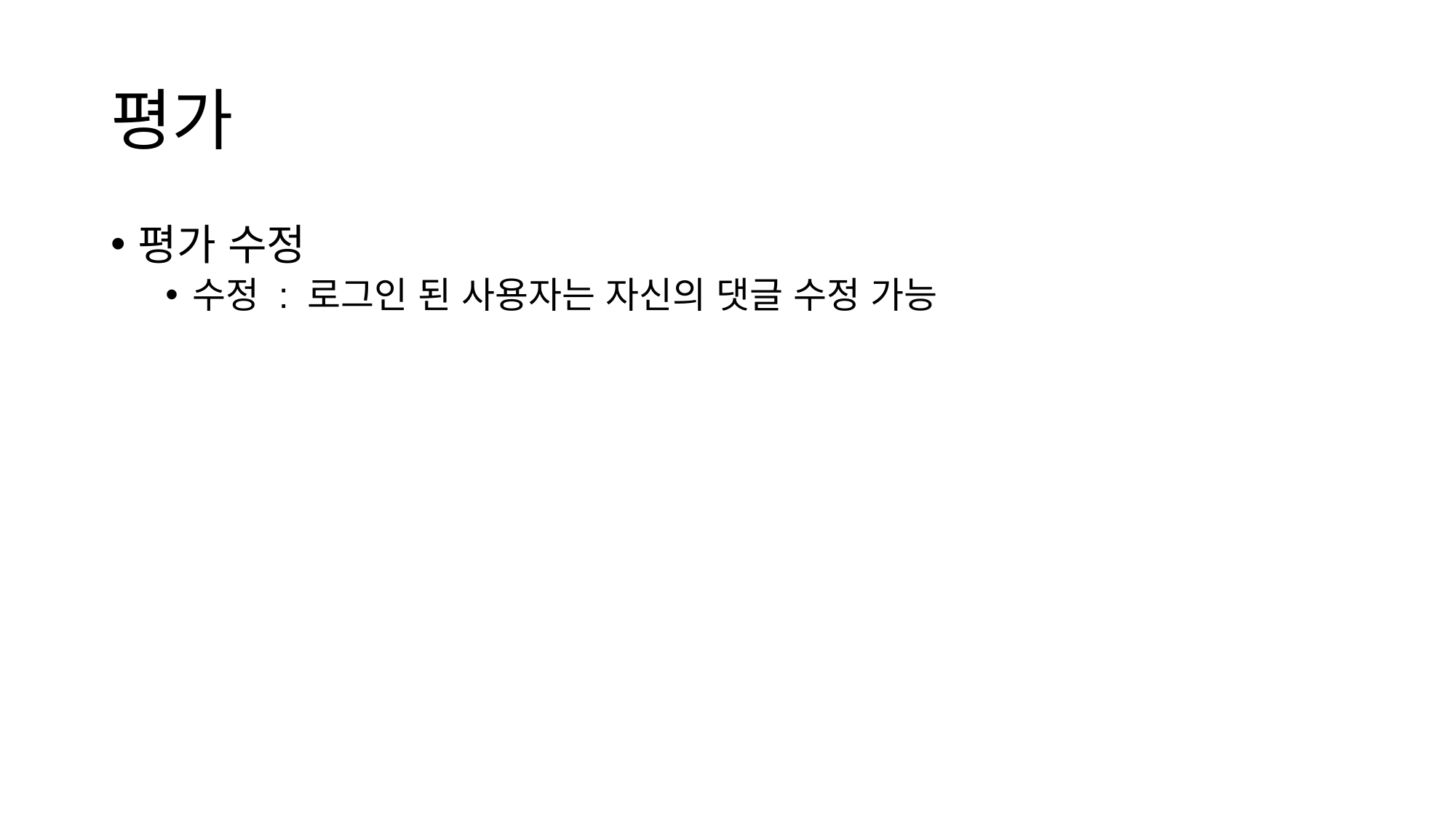

# 평가
평가 수정
수정 : 로그인 된 사용자는 자신의 댓글 수정 가능